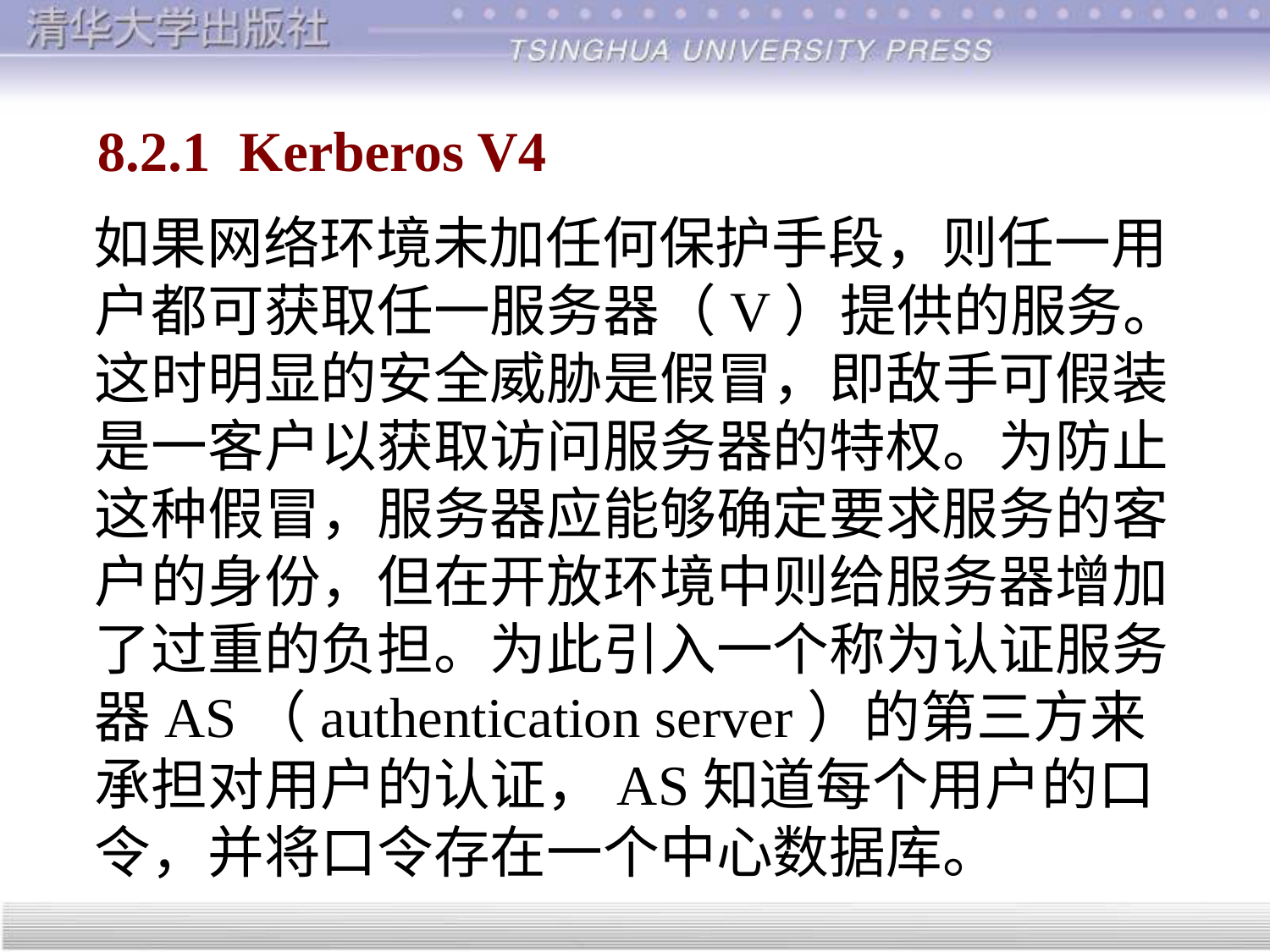

# 8.2.1  Kerberos V4
如果网络环境未加任何保护手段，则任一用户都可获取任一服务器（V）提供的服务。这时明显的安全威胁是假冒，即敌手可假装是一客户以获取访问服务器的特权。为防止这种假冒，服务器应能够确定要求服务的客户的身份，但在开放环境中则给服务器增加了过重的负担。为此引入一个称为认证服务器AS（authentication server）的第三方来承担对用户的认证，AS知道每个用户的口令，并将口令存在一个中心数据库。